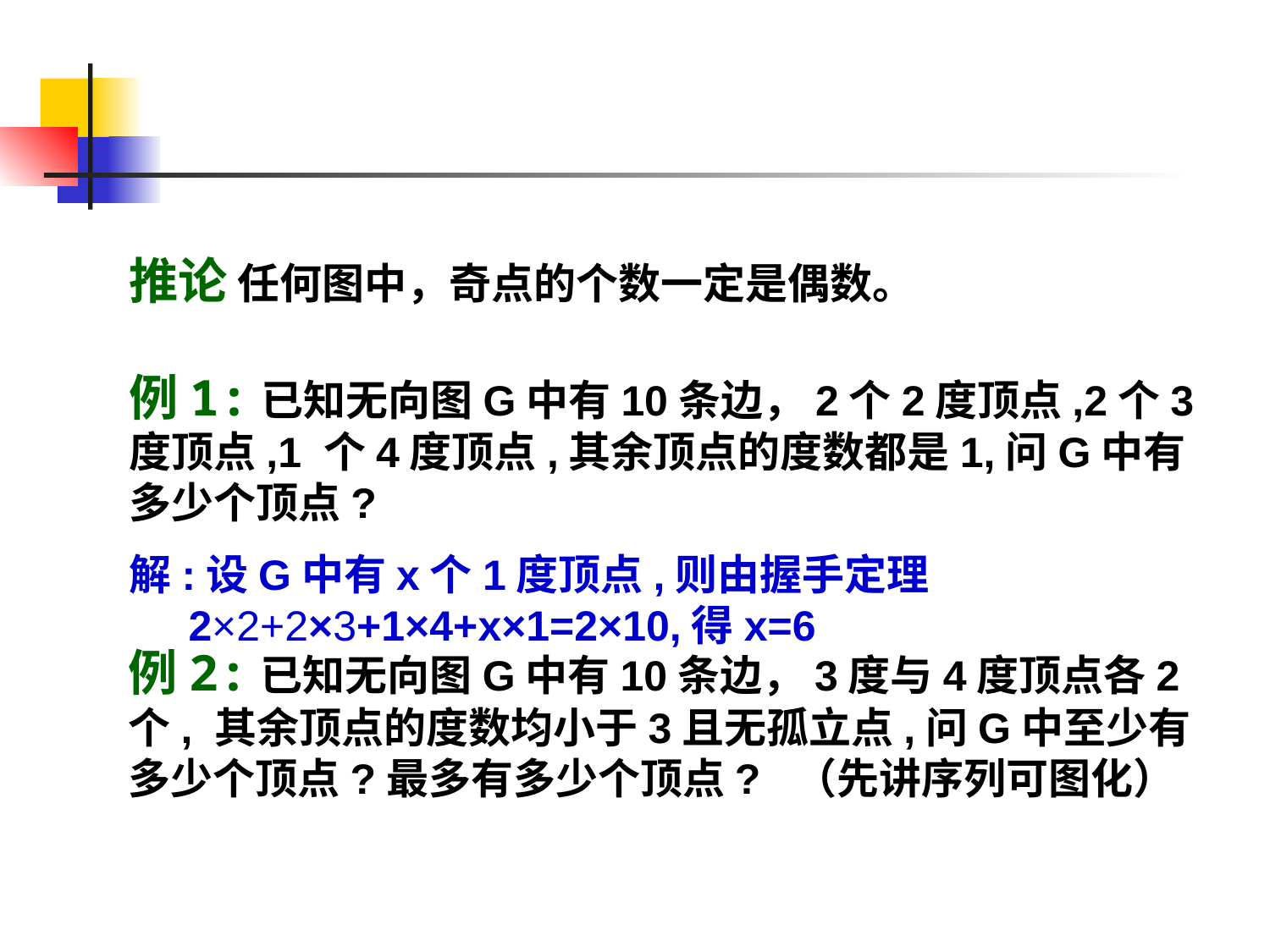

推论 任何图中，奇点的个数一定是偶数。
例1:已知无向图G中有10条边，2个2度顶点,2个3度顶点,1 个4度顶点,其余顶点的度数都是1,问G中有多少个顶点?
解:设G中有x个1度顶点,则由握手定理
     2×2+2×3+1×4+x×1=2×10,得x=6
例2:已知无向图G中有10条边，3度与4度顶点各2个, 其余顶点的度数均小于3且无孤立点,问G中至少有多少个顶点?最多有多少个顶点?  （先讲序列可图化）